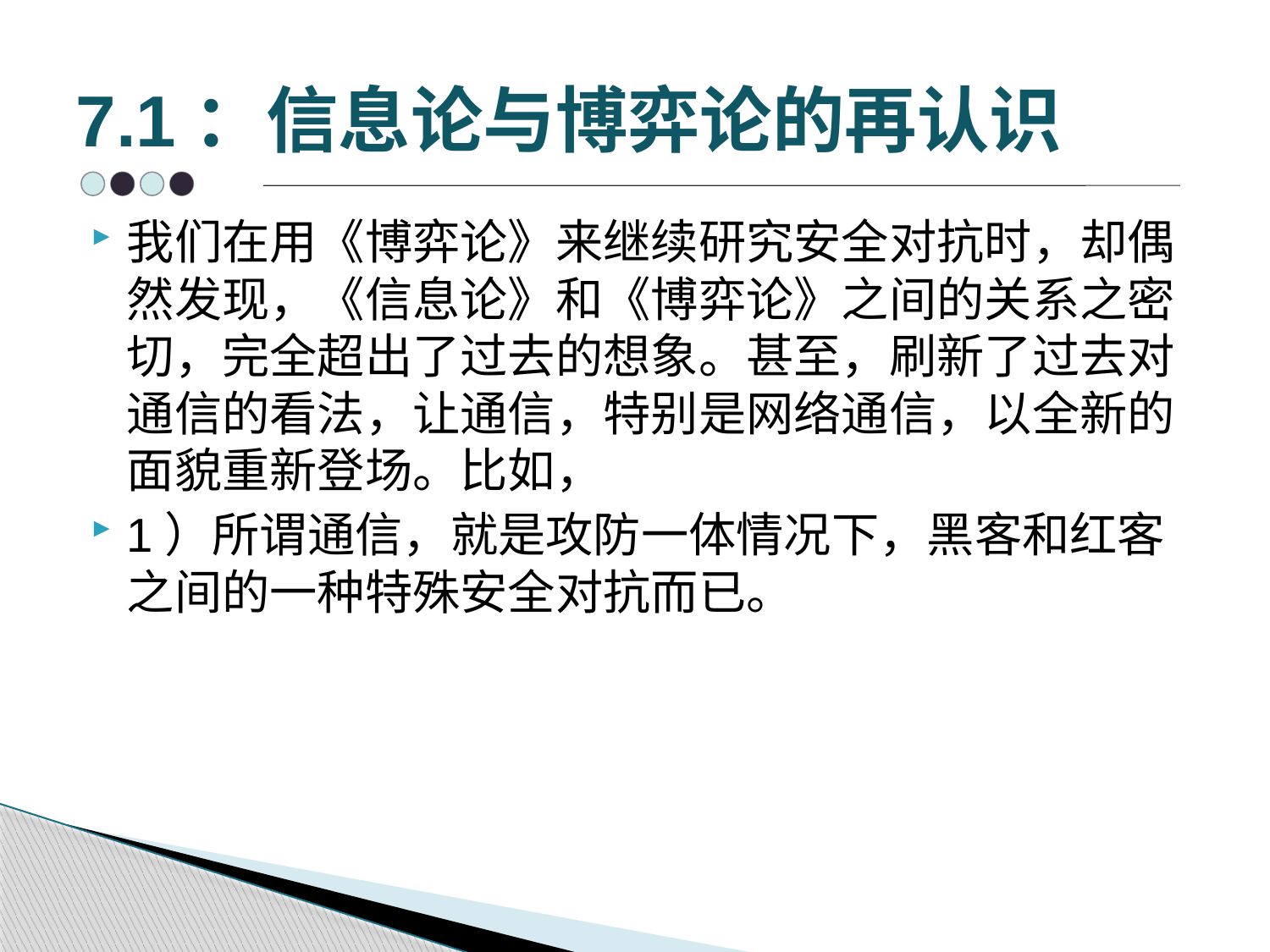

# 7.1：信息论与博弈论的再认识

我们在用《博弈论》来继续研究安全对抗时，却偶然发现，《信息论》和《博弈论》之间的关系之密切，完全超出了过去的想象。甚至，刷新了过去对通信的看法，让通信，特别是网络通信，以全新的面貌重新登场。比如，
1）所谓通信，就是攻防一体情况下，黑客和红客之间的一种特殊安全对抗而已。